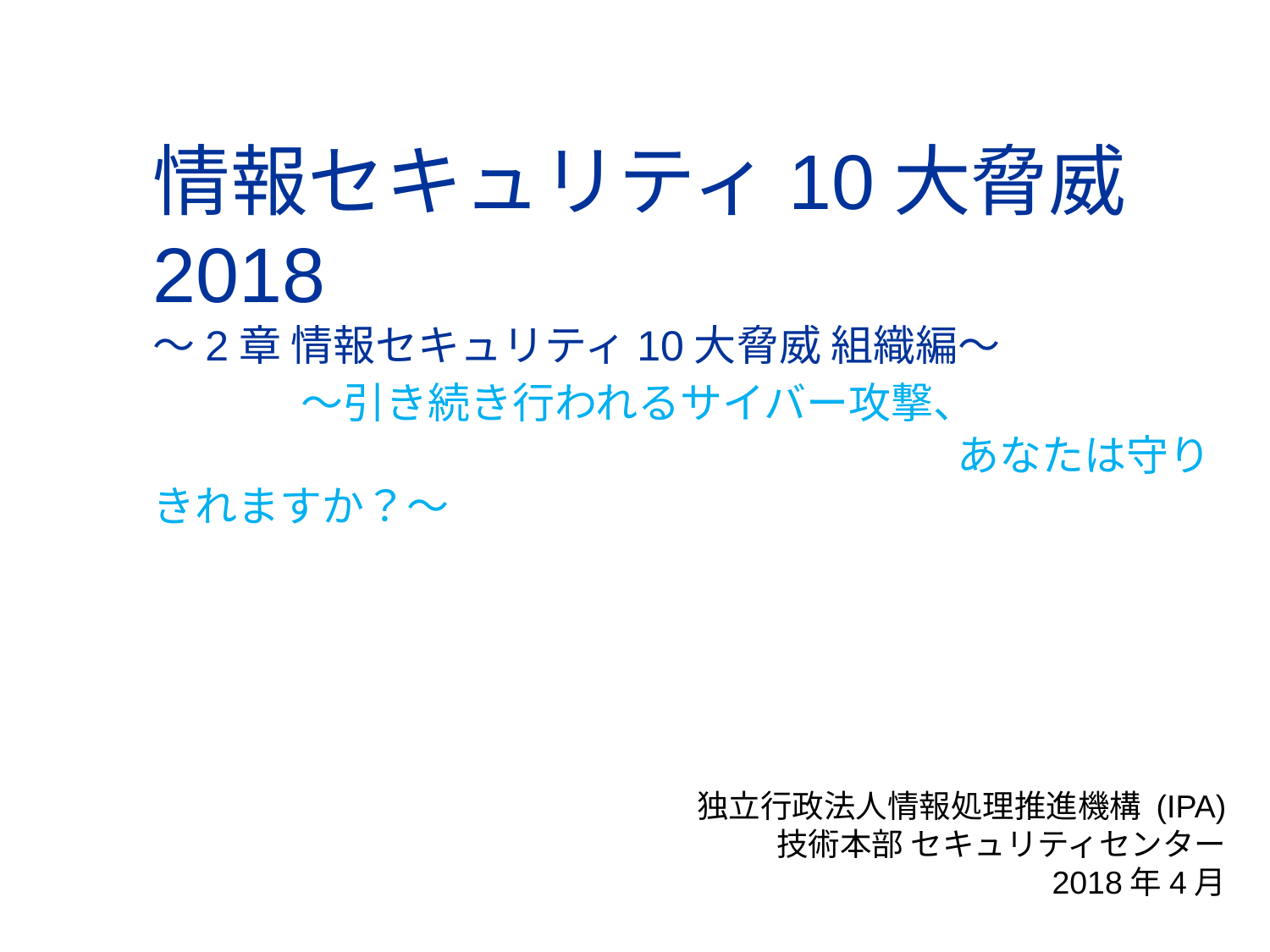

# 情報セキュリティ10大脅威2018 ～2章 情報セキュリティ10大脅威 組織編～ 　　　～引き続き行われるサイバー攻撃、 　　　　　　　　　　　　　　　　　　　あなたは守りきれますか？～
独立行政法人情報処理推進機構 (IPA)
技術本部 セキュリティセンター
2018年4月